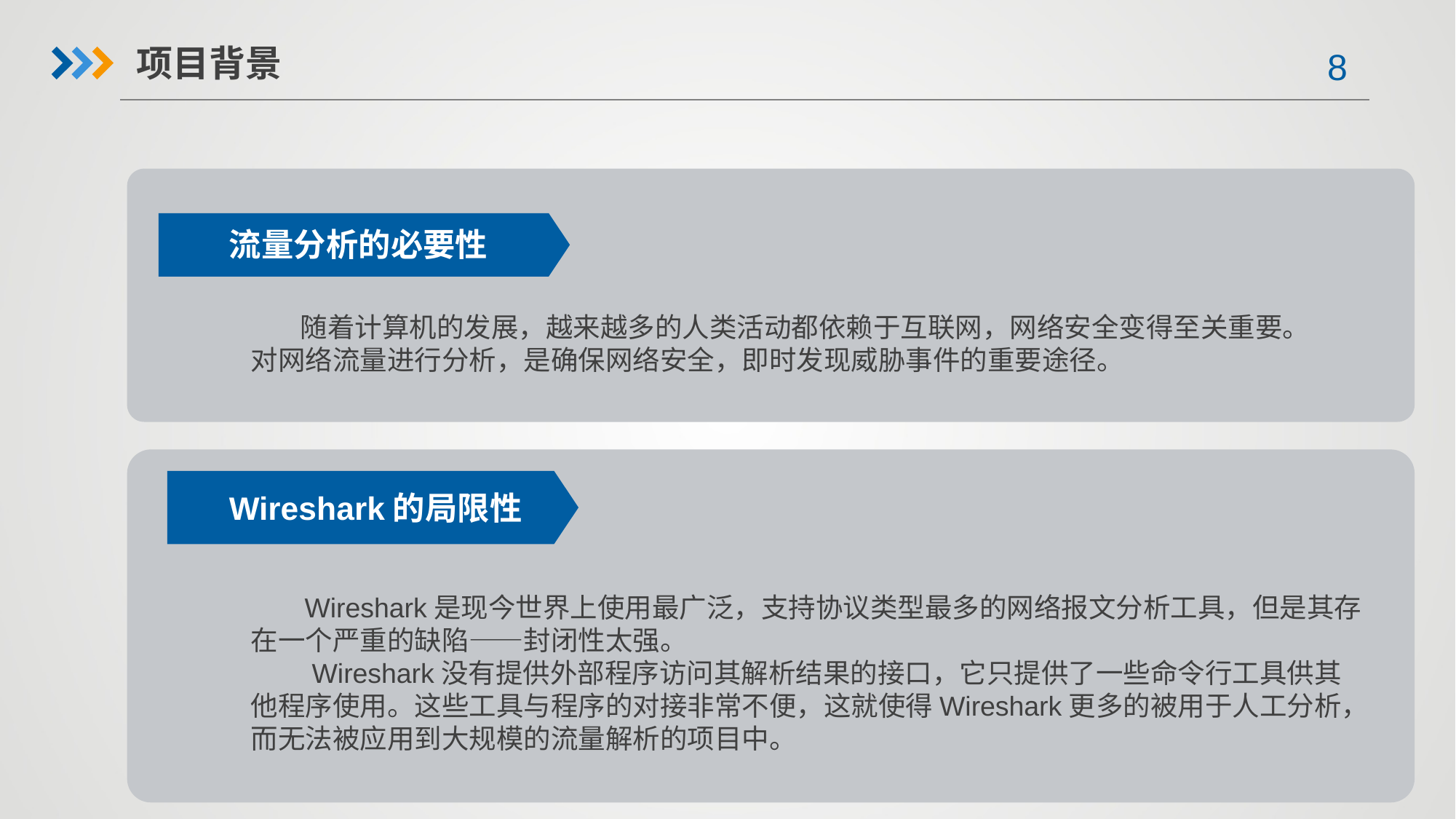

项目背景

流量分析的必要性
        随着计算机的发展，越来越多的人类活动都依赖于互联网，网络安全变得至关重要。
对网络流量进行分析，是确保网络安全，即时发现威胁事件的重要途径。

Wireshark的局限性
        Wireshark是现今世界上使用最广泛，支持协议类型最多的网络报文分析工具，但是其存在一个严重的缺陷——封闭性太强。
        Wireshark没有提供外部程序访问其解析结果的接口，它只提供了一些命令行工具供其他程序使用。这些工具与程序的对接非常不便，这就使得Wireshark更多的被用于人工分析，而无法被应用到大规模的流量解析的项目中。